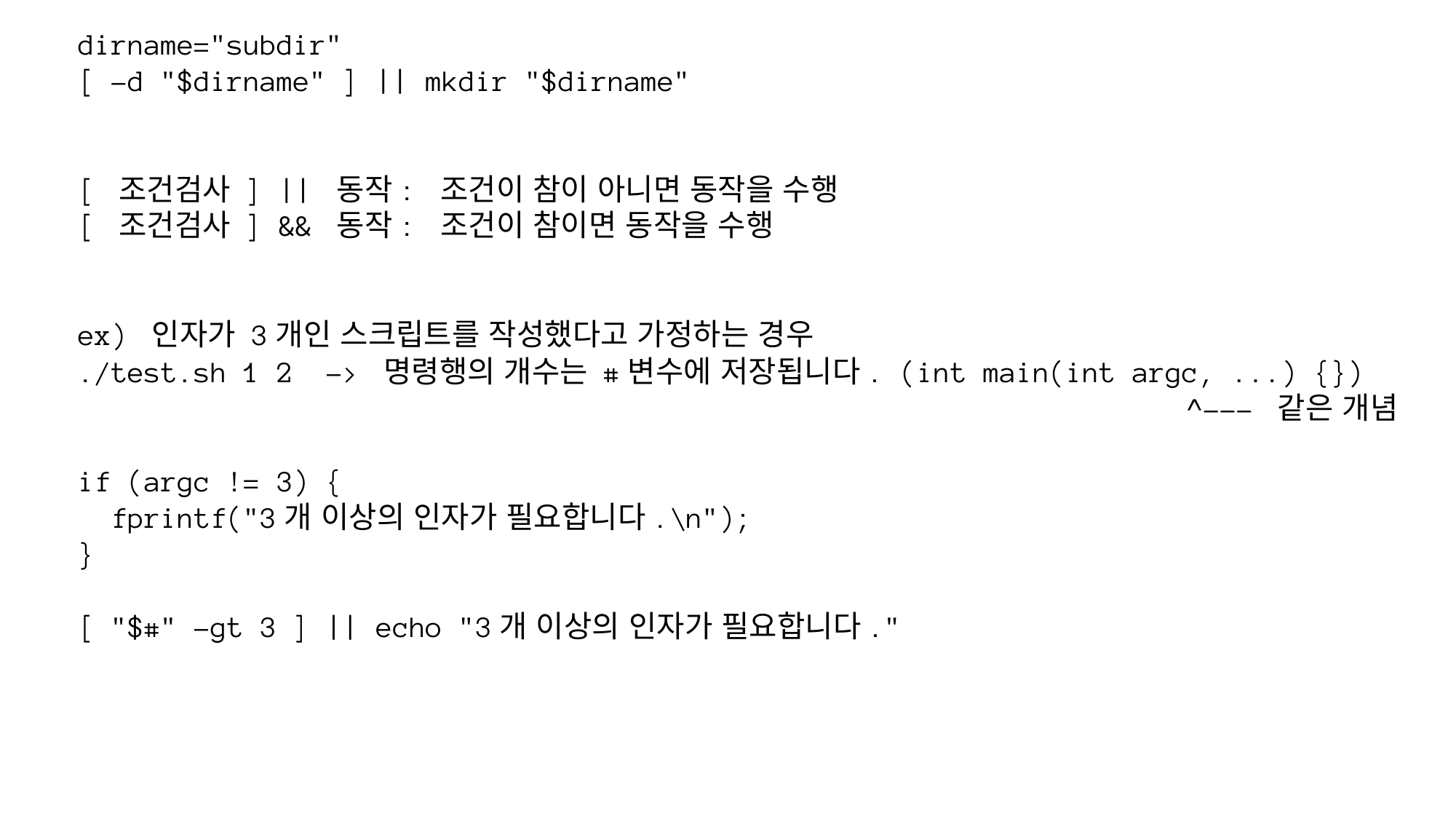

dirname="subdir"
[ -d "$dirname" ] || mkdir "$dirname"

[ 조건검사 ] || 동작: 조건이 참이 아니면 동작을 수행
[ 조건검사 ] && 동작: 조건이 참이면 동작을 수행

ex) 인자가 3개인 스크립트를 작성했다고 가정하는 경우
./test.sh 1 2  -> 명령행의 개수는 #변수에 저장됩니다. (int main(int argc, ...) {})
                                                                   ^--- 같은 개념

if (argc != 3) {
  fprintf("3개 이상의 인자가 필요합니다.\n");
}

[ "$#" -gt 3 ] || echo "3개 이상의 인자가 필요합니다."